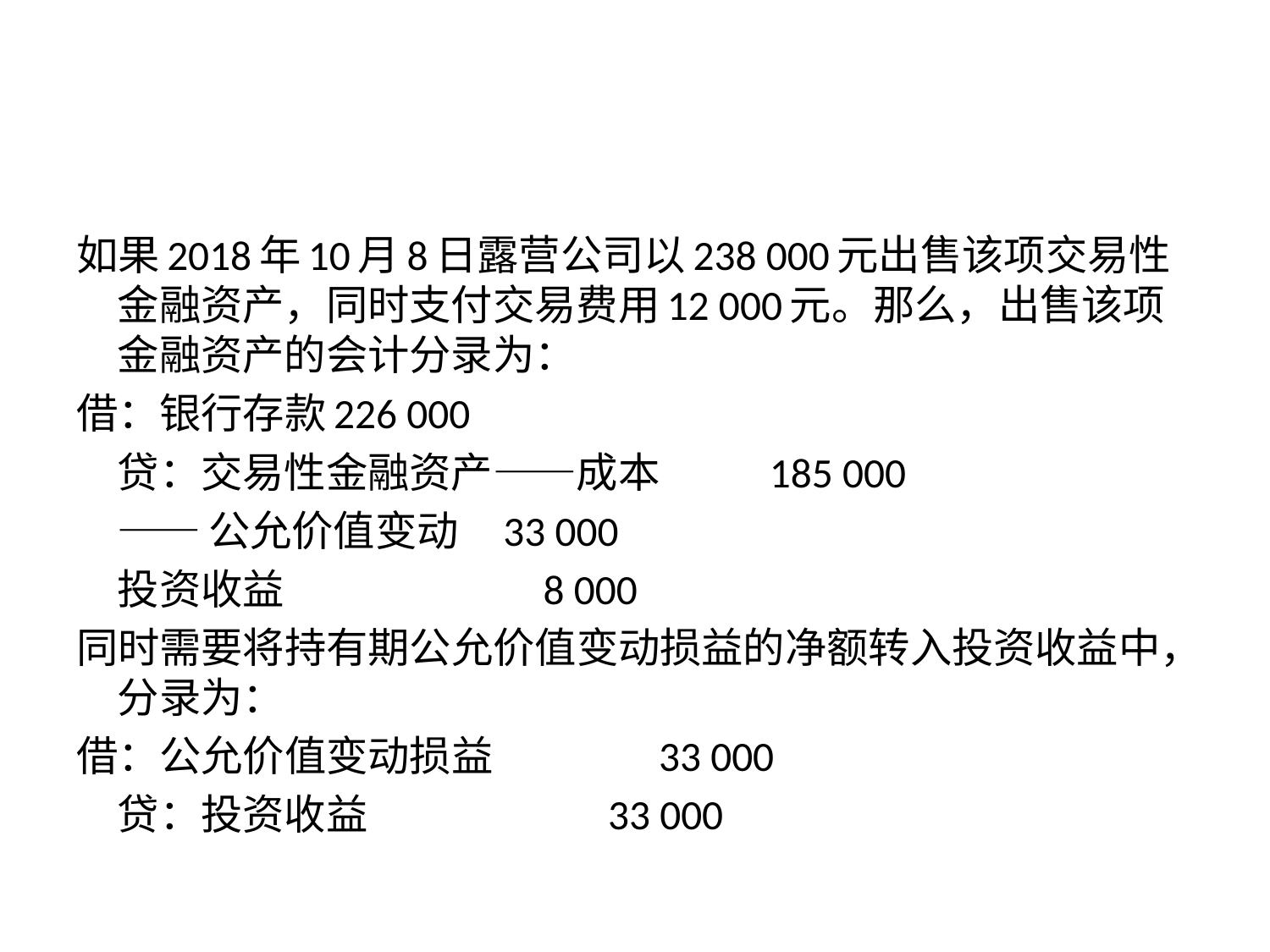

#
如果2018年10月8日露营公司以238 000元出售该项交易性金融资产，同时支付交易费用12 000元。那么，出售该项金融资产的会计分录为：
借：银行存款226 000
	贷：交易性金融资产——成本           185 000
			——公允价值变动    33 000
			投资收益                           8 000
同时需要将持有期公允价值变动损益的净额转入投资收益中，分录为：
借：公允价值变动损益                 33 000
	贷：投资收益                         33 000